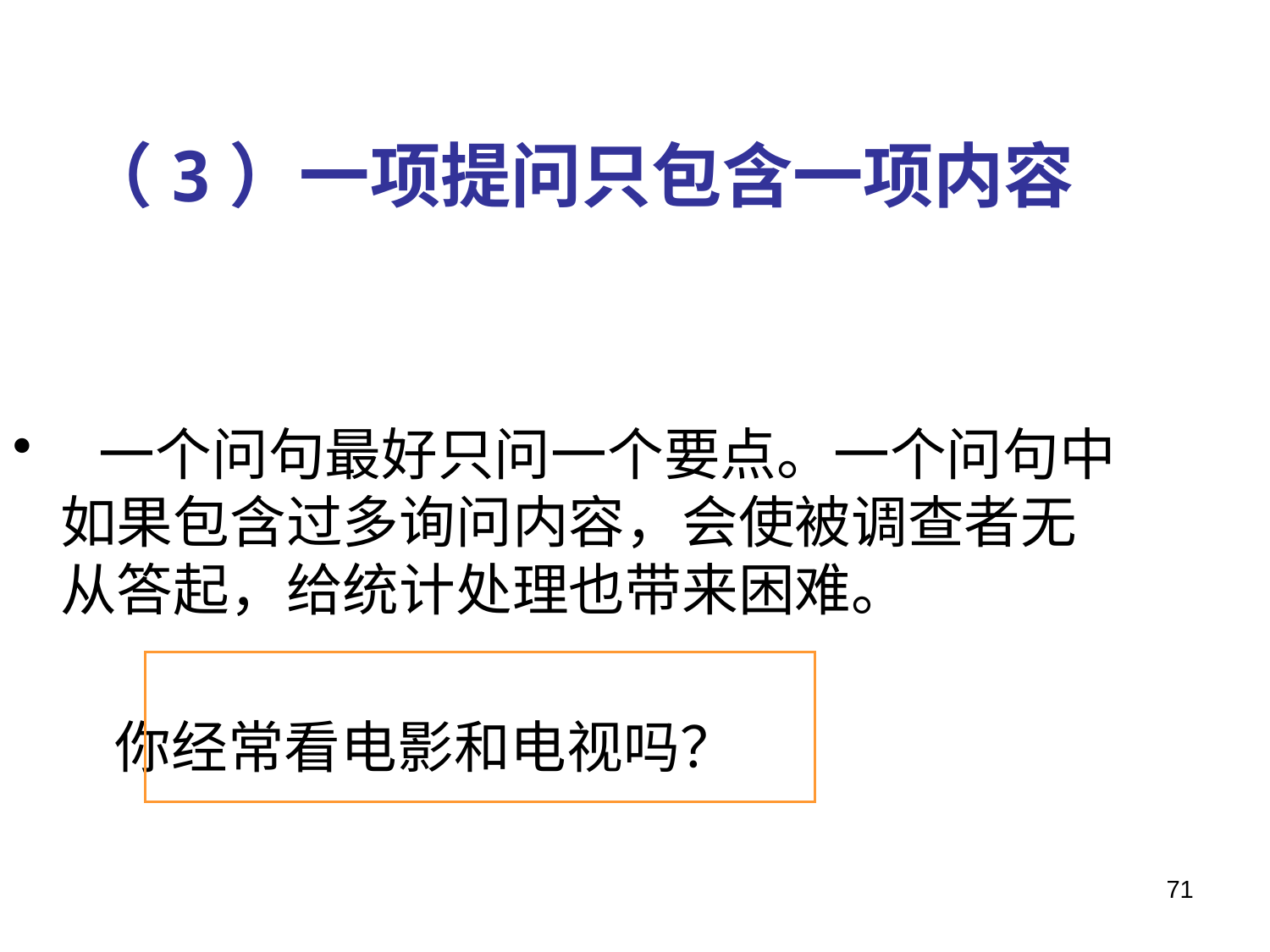

# （3）一项提问只包含一项内容
  一个问句最好只问一个要点。一个问句中如果包含过多询问内容，会使被调查者无从答起，给统计处理也带来困难。

       你经常看电影和电视吗？

71